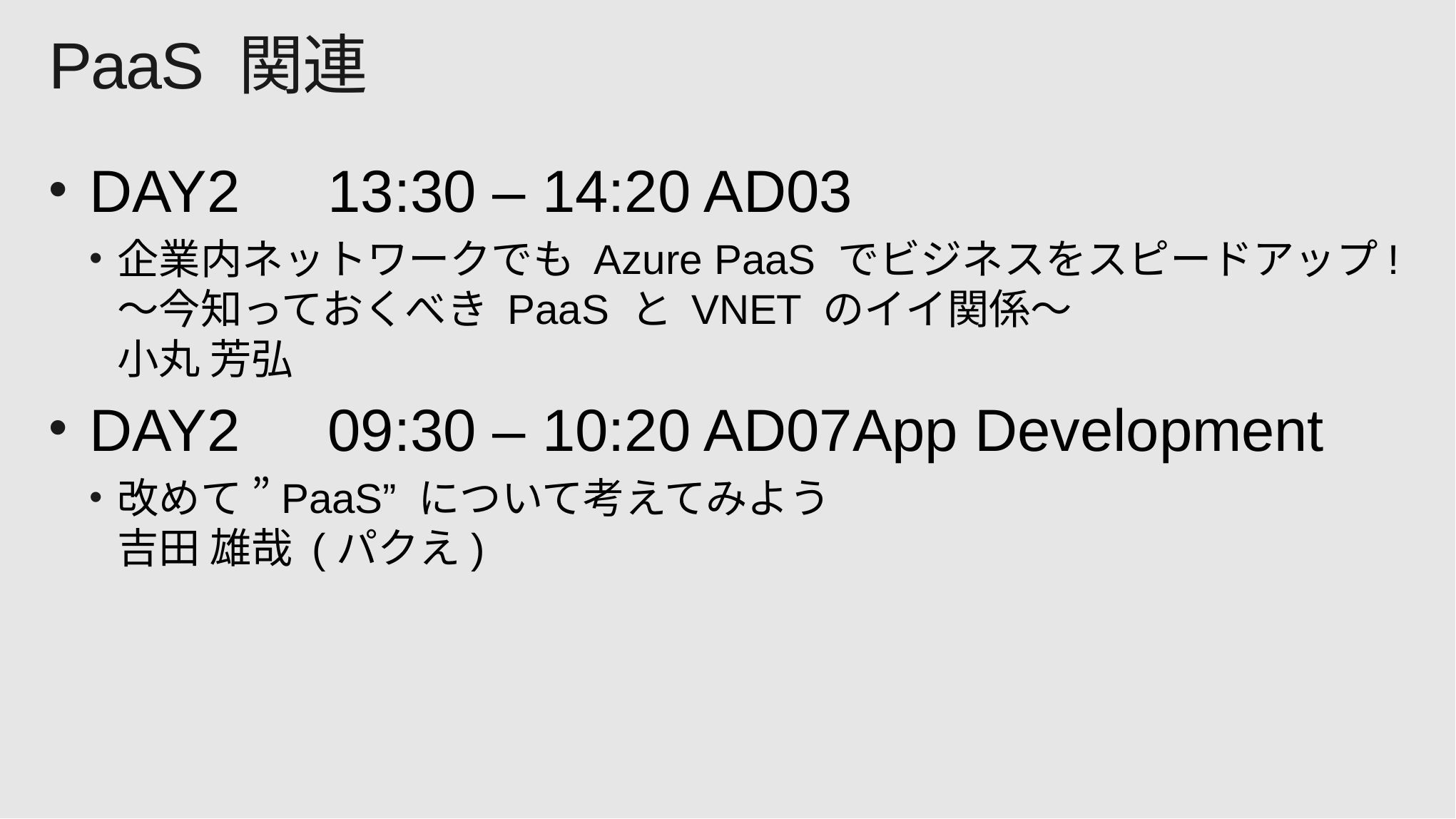

# PaaS 関連
DAY2　13:30 – 14:20 AD03
企業内ネットワークでも Azure PaaS でビジネスをスピードアップ! ～今知っておくべき PaaS と VNET のイイ関係～
小丸 芳弘
DAY2　09:30 – 10:20 AD07App Development
改めて ”PaaS” について考えてみよう
吉田 雄哉 (パクえ)